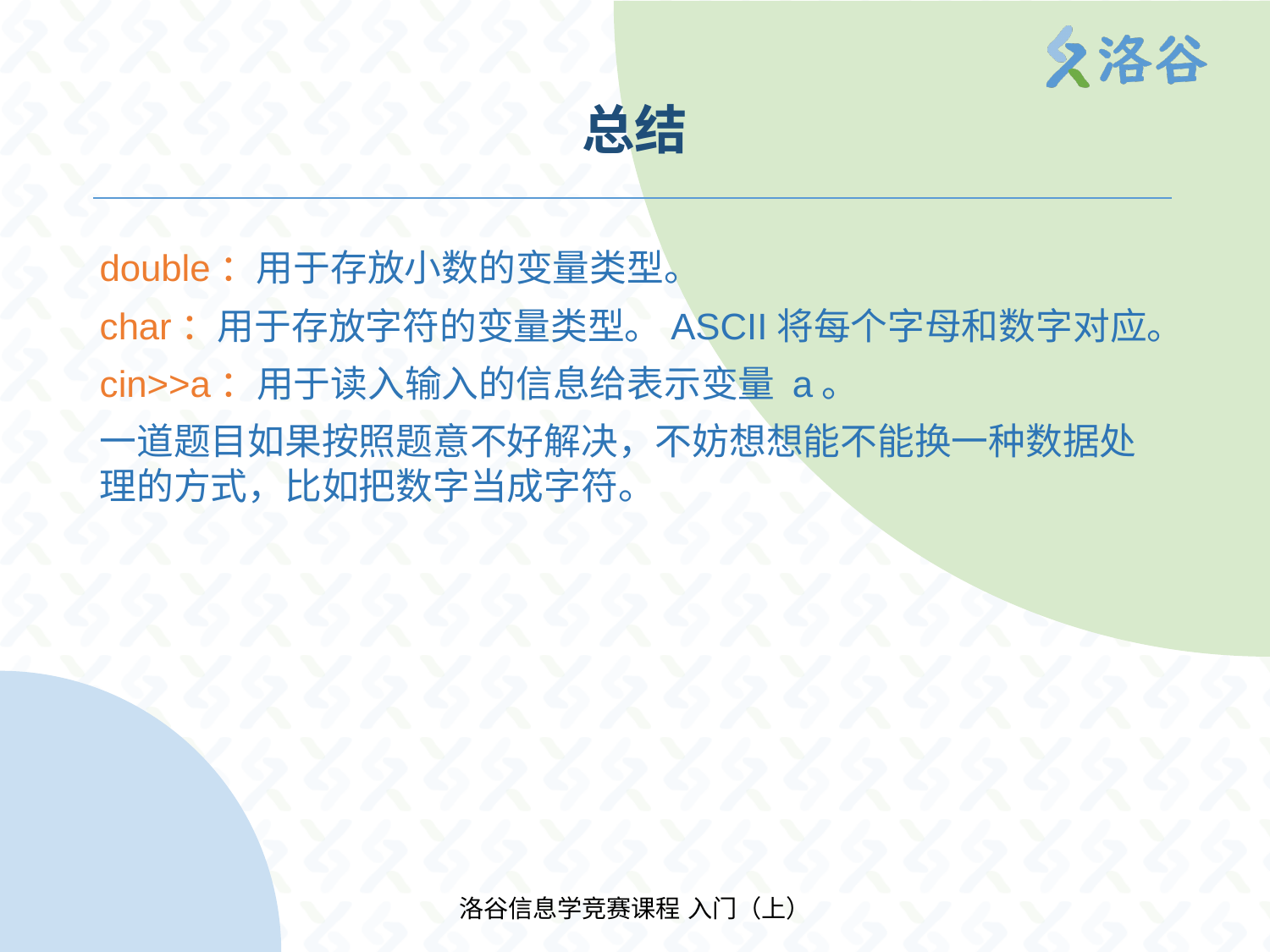

# 总结
double：用于存放小数的变量类型。
char：用于存放字符的变量类型。ASCII将每个字母和数字对应。
cin>>a：用于读入输入的信息给表示变量 a。
一道题目如果按照题意不好解决，不妨想想能不能换一种数据处理的方式，比如把数字当成字符。
洛谷信息学竞赛课程 入门（上）